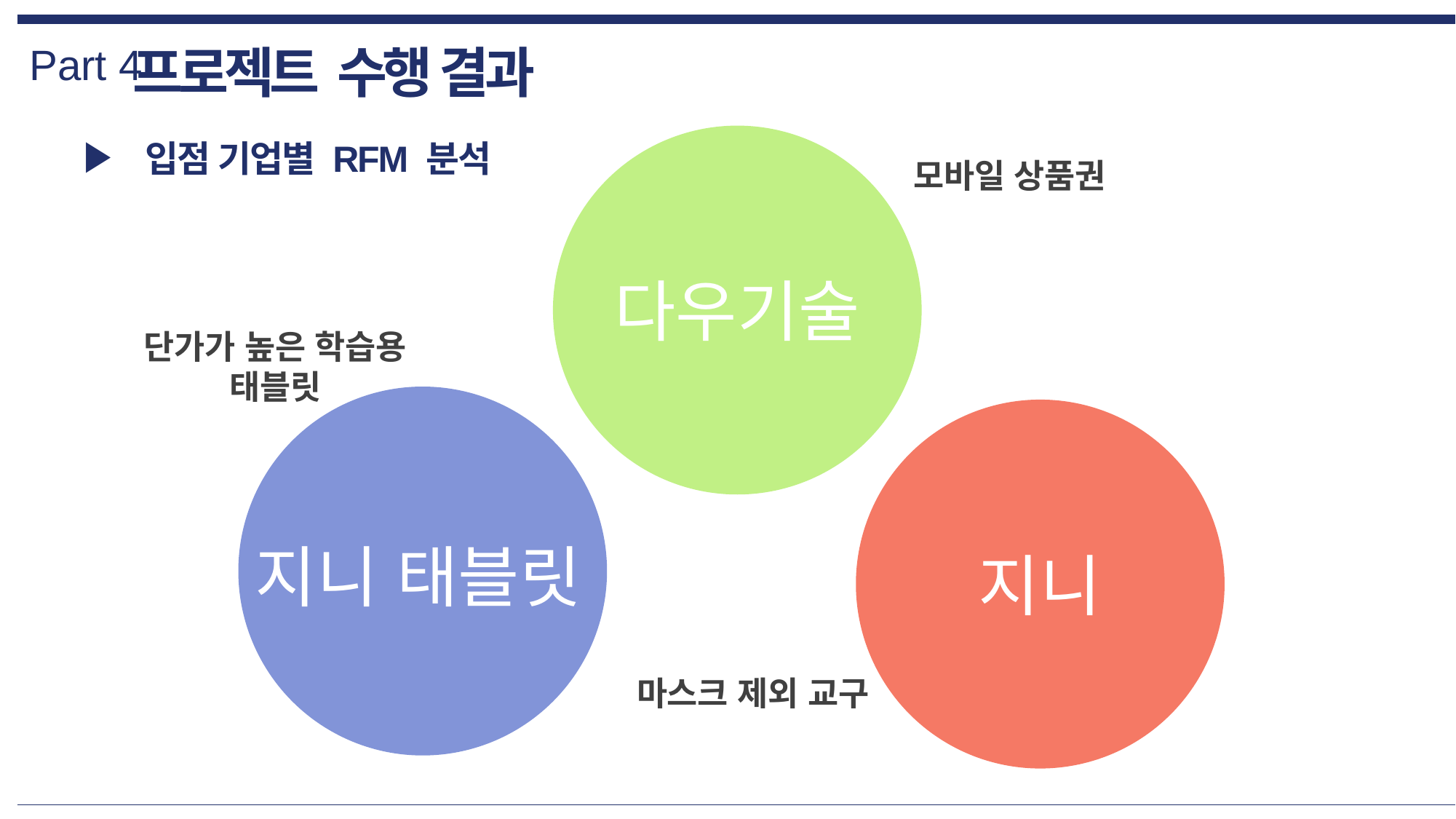

Part 4
프로젝트  수행 결과
▶

입점 기업별 RFM 분석
모바일 상품권
다우기술
단가가 높은 학습용 태블릿

지니 태블릿
지니
마스크 제외 교구